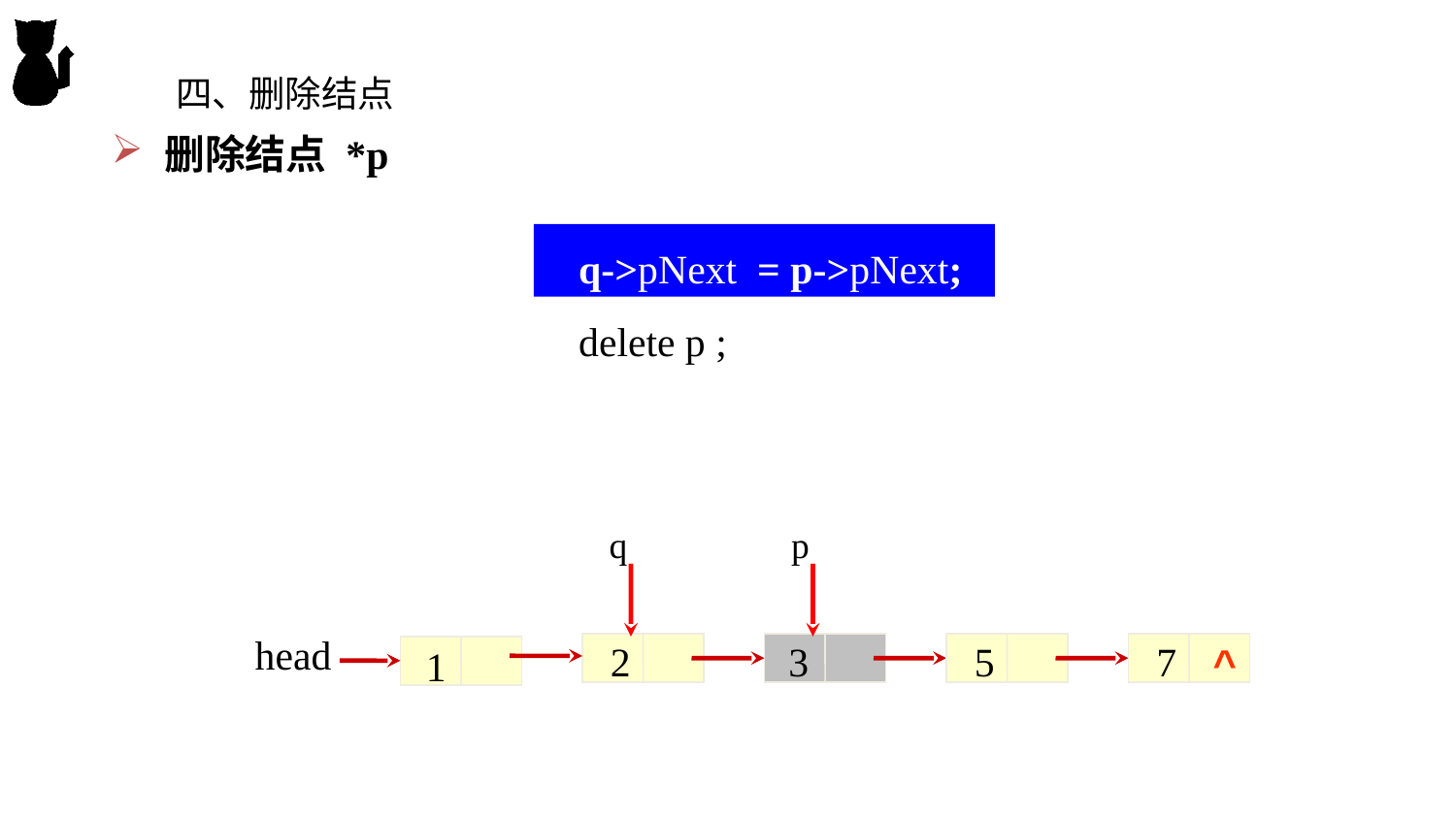

四、删除结点

 删除结点 *p
q->pNext  = p->pNext;
delete p ;

q

p

head
2

3
5
7

^
1